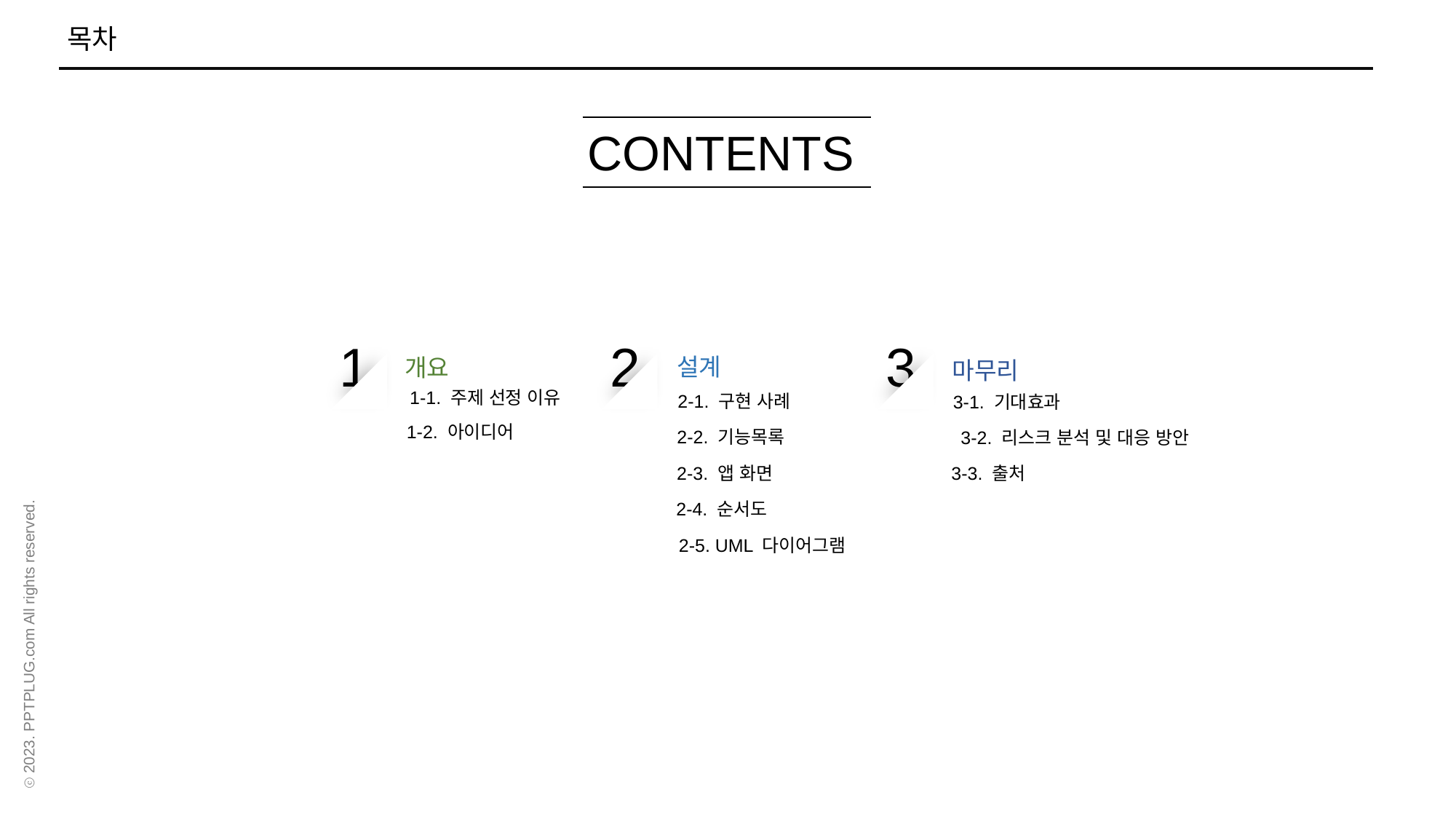

목차
CONTENTS
2

설계
2-1. 구현 사례
2-2. 기능목록
2-3. 앱 화면
2-4. 순서도
1

개요
1-1. 주제 선정 이유
1-2. 아이디어
3

마무리
3-1. 기대효과
3-2. 리스크 분석 및 대응 방안
3-3. 출처
2-5. UML 다이어그램